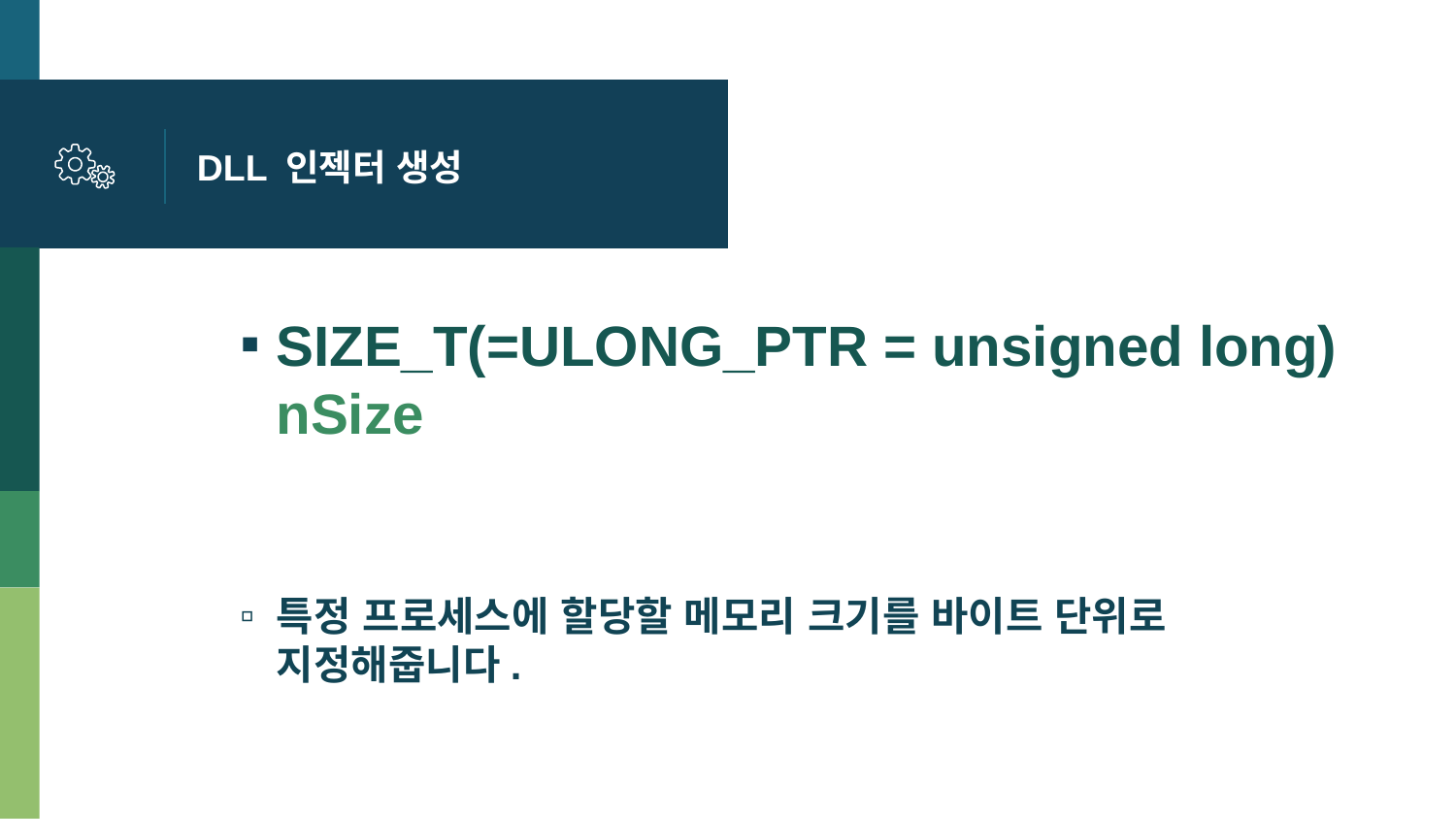

# DLL 인젝터 생성

SIZE_T(=ULONG_PTR = unsigned long)  nSize

특정 프로세스에 할당할 메모리 크기를 바이트 단위로 지정해줍니다.